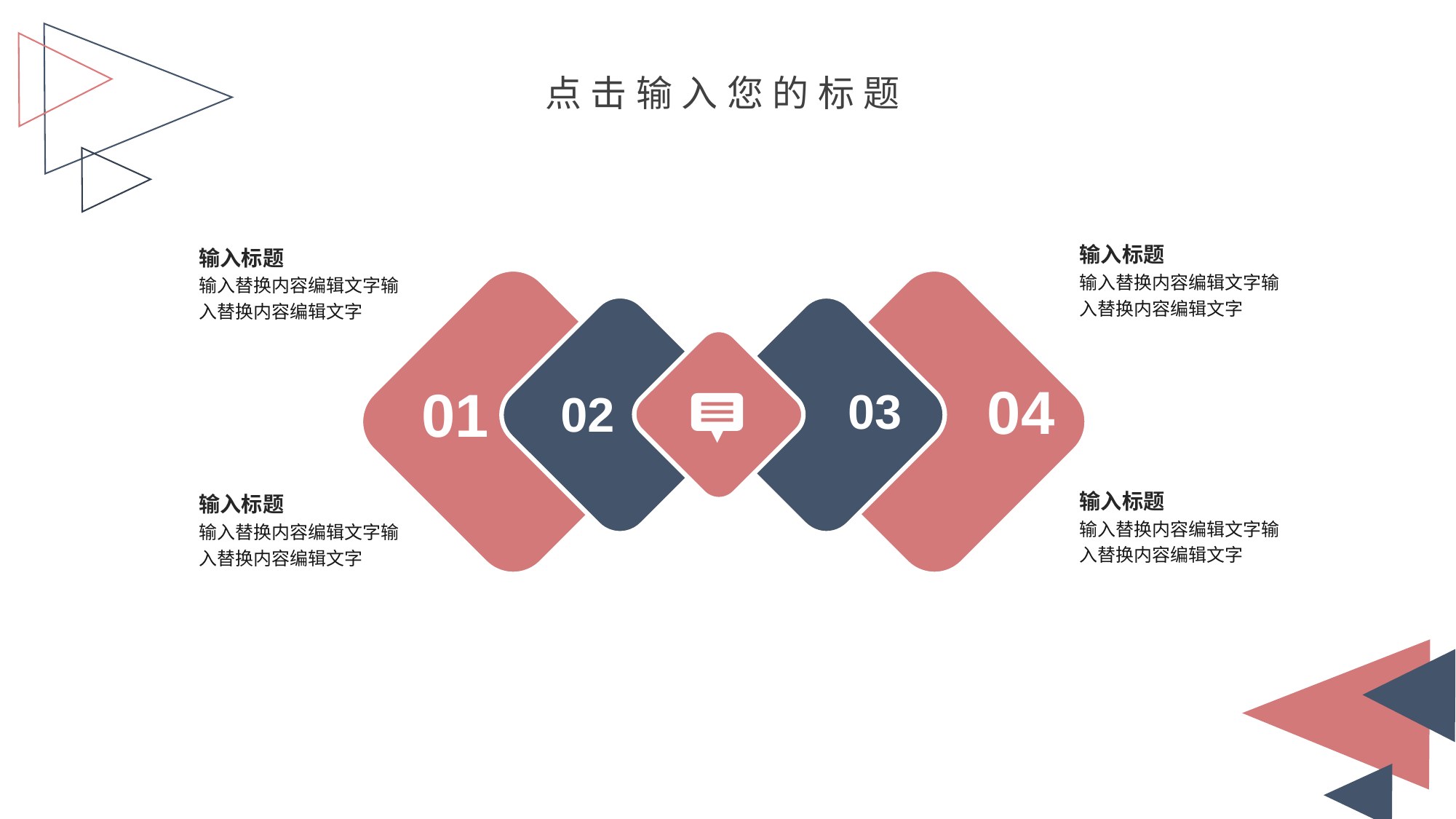

点击输入您的标题
输入标题
输入替换内容编辑文字输入替换内容编辑文字
输入标题
输入替换内容编辑文字输入替换内容编辑文字

  04
  01
  03
  02
输入标题
输入替换内容编辑文字输入替换内容编辑文字
输入标题
输入替换内容编辑文字输入替换内容编辑文字